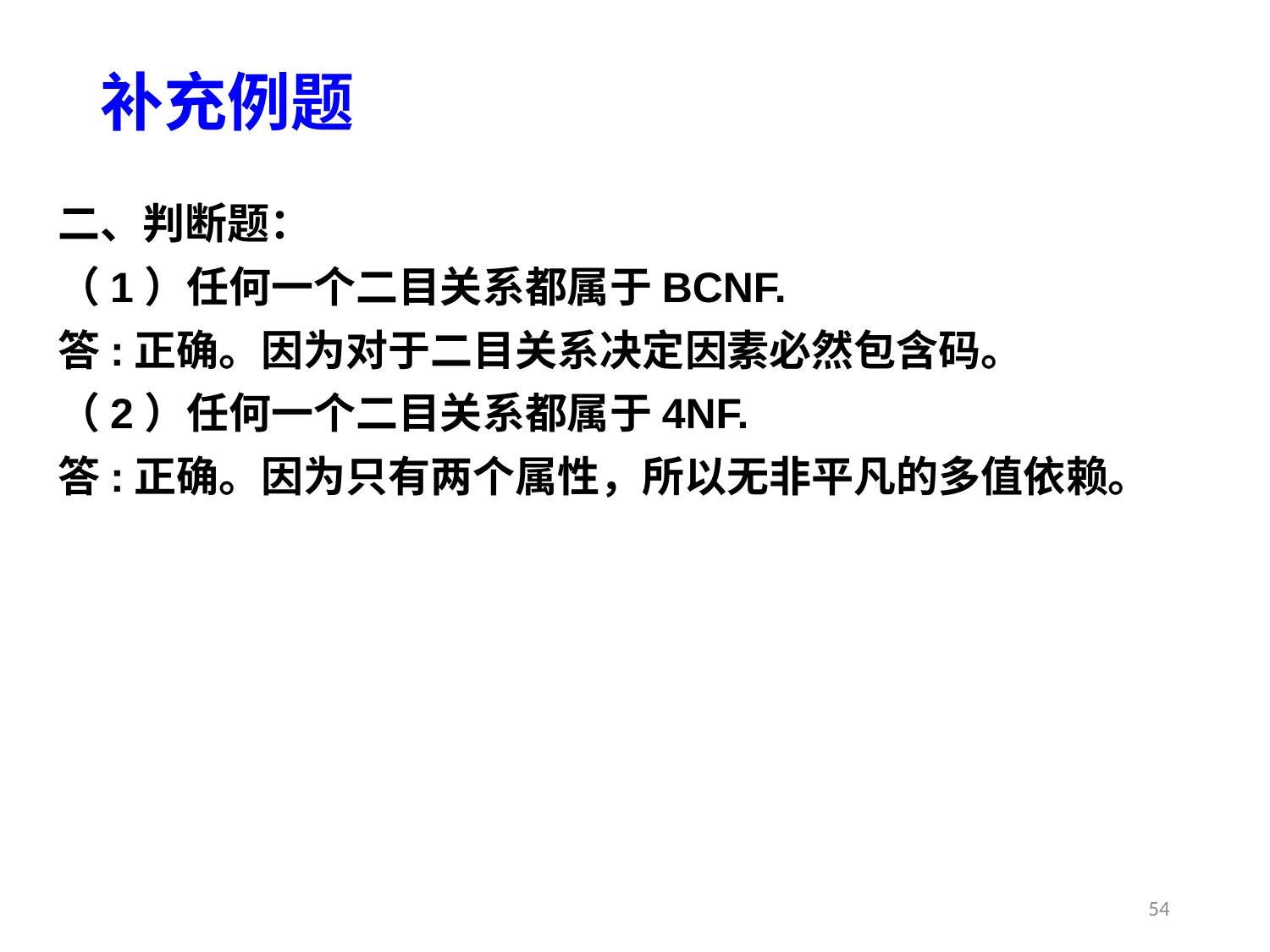

# 补充例题
二、判断题：
（1）任何一个二目关系都属于BCNF.
答:正确。因为对于二目关系决定因素必然包含码。
（2）任何一个二目关系都属于4NF.
答:正确。因为只有两个属性，所以无非平凡的多值依赖。
54